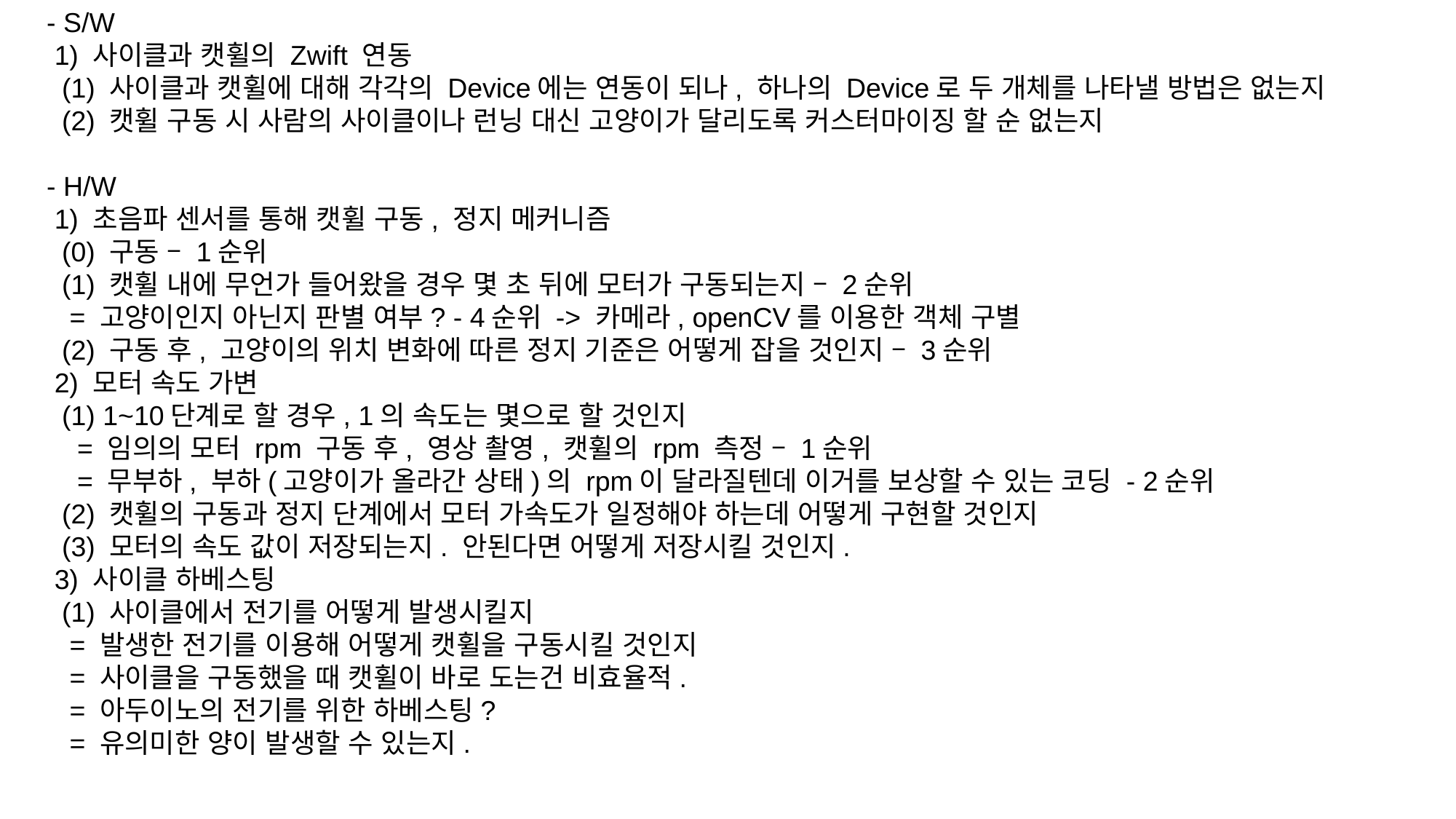

- S/W
 1) 사이클과 캣휠의 Zwift 연동
  (1) 사이클과 캣휠에 대해 각각의 Device에는 연동이 되나, 하나의 Device로 두 개체를 나타낼 방법은 없는지
  (2) 캣휠 구동 시 사람의 사이클이나 런닝 대신 고양이가 달리도록 커스터마이징 할 순 없는지

- H/W
 1) 초음파 센서를 통해 캣휠 구동, 정지 메커니즘
  (0) 구동 – 1순위
  (1) 캣휠 내에 무언가 들어왔을 경우 몇 초 뒤에 모터가 구동되는지 – 2순위
   = 고양이인지 아닌지 판별 여부? - 4순위 -> 카메라, openCV를 이용한 객체 구별
  (2) 구동 후, 고양이의 위치 변화에 따른 정지 기준은 어떻게 잡을 것인지 – 3순위
 2) 모터 속도 가변
  (1) 1~10단계로 할 경우, 1의 속도는 몇으로 할 것인지
    = 임의의 모터 rpm 구동 후, 영상 촬영, 캣휠의 rpm 측정 – 1순위
    = 무부하, 부하(고양이가 올라간 상태)의 rpm이 달라질텐데 이거를 보상할 수 있는 코딩 - 2순위
  (2) 캣휠의 구동과 정지 단계에서 모터 가속도가 일정해야 하는데 어떻게 구현할 것인지
  (3) 모터의 속도 값이 저장되는지. 안된다면 어떻게 저장시킬 것인지.
 3) 사이클 하베스팅
  (1) 사이클에서 전기를 어떻게 발생시킬지
   = 발생한 전기를 이용해 어떻게 캣휠을 구동시킬 것인지
   = 사이클을 구동했을 때 캣휠이 바로 도는건 비효율적.
   = 아두이노의 전기를 위한 하베스팅?
   = 유의미한 양이 발생할 수 있는지.